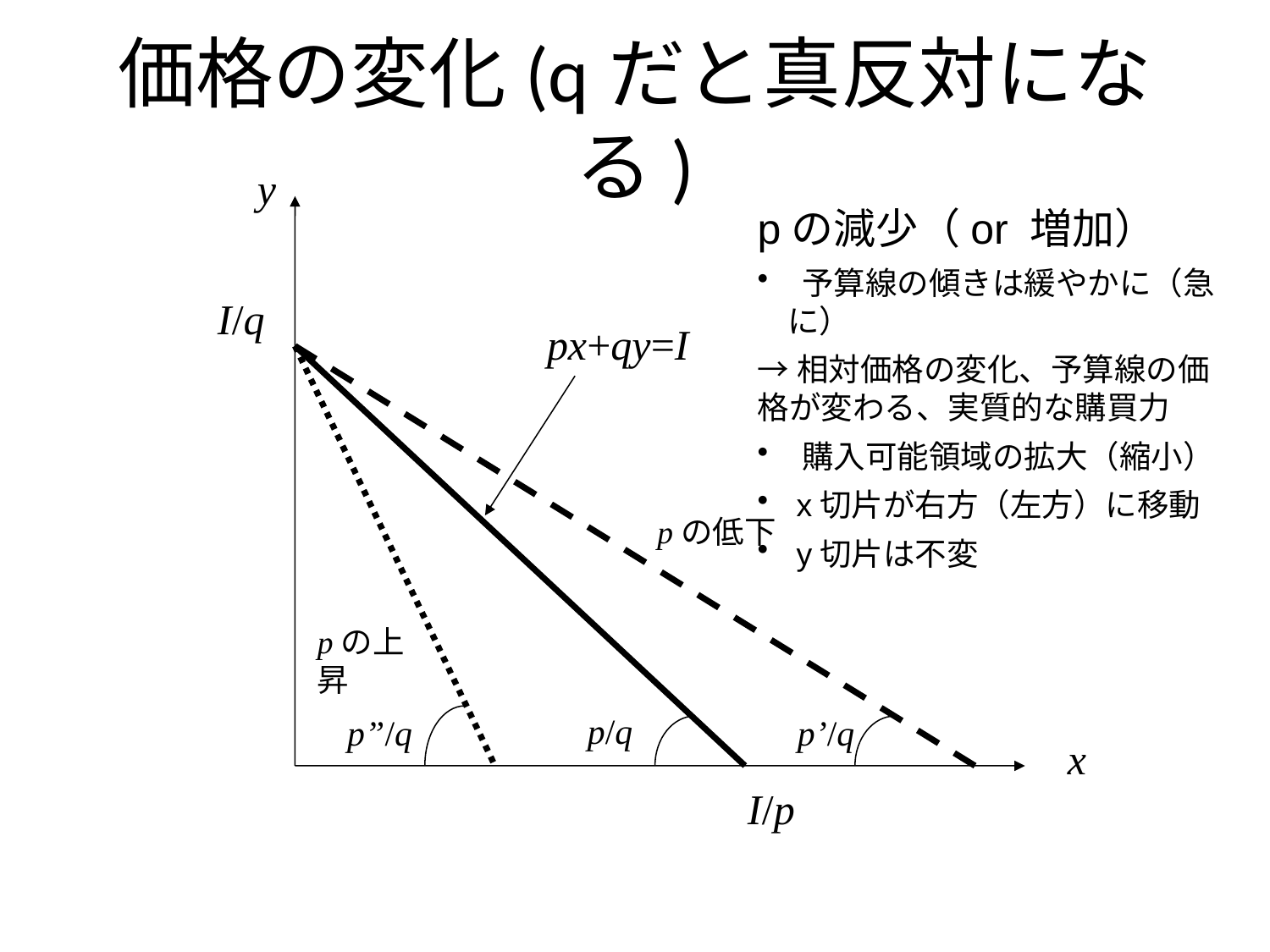

# 価格の変化(qだと真反対になる)
y
pの減少（or 増加）
 予算線の傾きは緩やかに（急に）
→相対価格の変化、予算線の価格が変わる、実質的な購買力
 購入可能領域の拡大（縮小）
 x切片が右方（左方）に移動
 y切片は不変

I/q
px+qy=I

pの低下
pの上昇
p/q
p”/q
p’/q

x

I/p